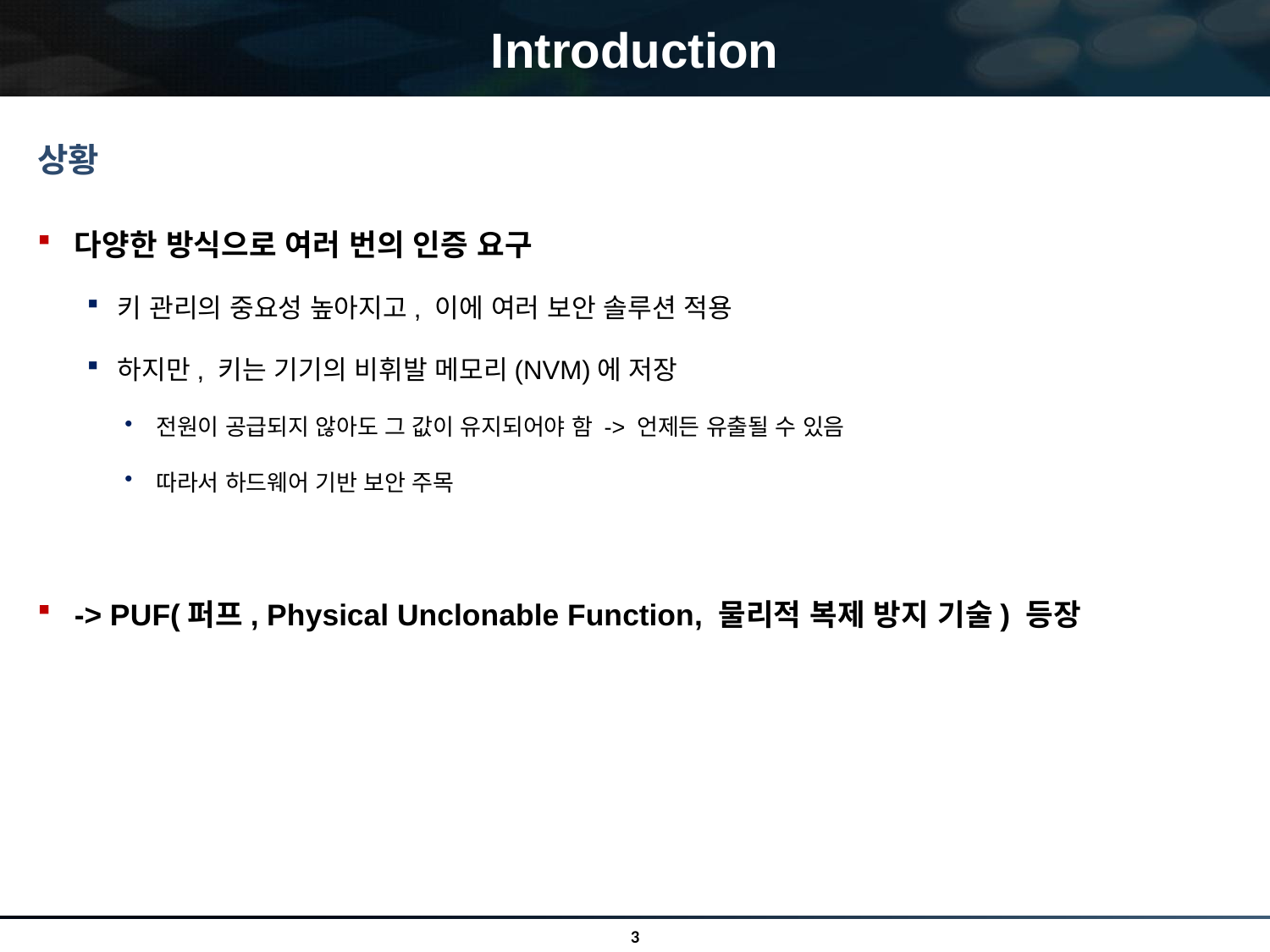

# Introduction
상황
다양한 방식으로 여러 번의 인증 요구
키 관리의 중요성 높아지고, 이에 여러 보안 솔루션 적용
하지만, 키는 기기의 비휘발 메모리(NVM)에 저장
전원이 공급되지 않아도 그 값이 유지되어야 함 -> 언제든 유출될 수 있음
따라서 하드웨어 기반 보안 주목

-> PUF(퍼프, Physical Unclonable Function, 물리적 복제 방지 기술) 등장